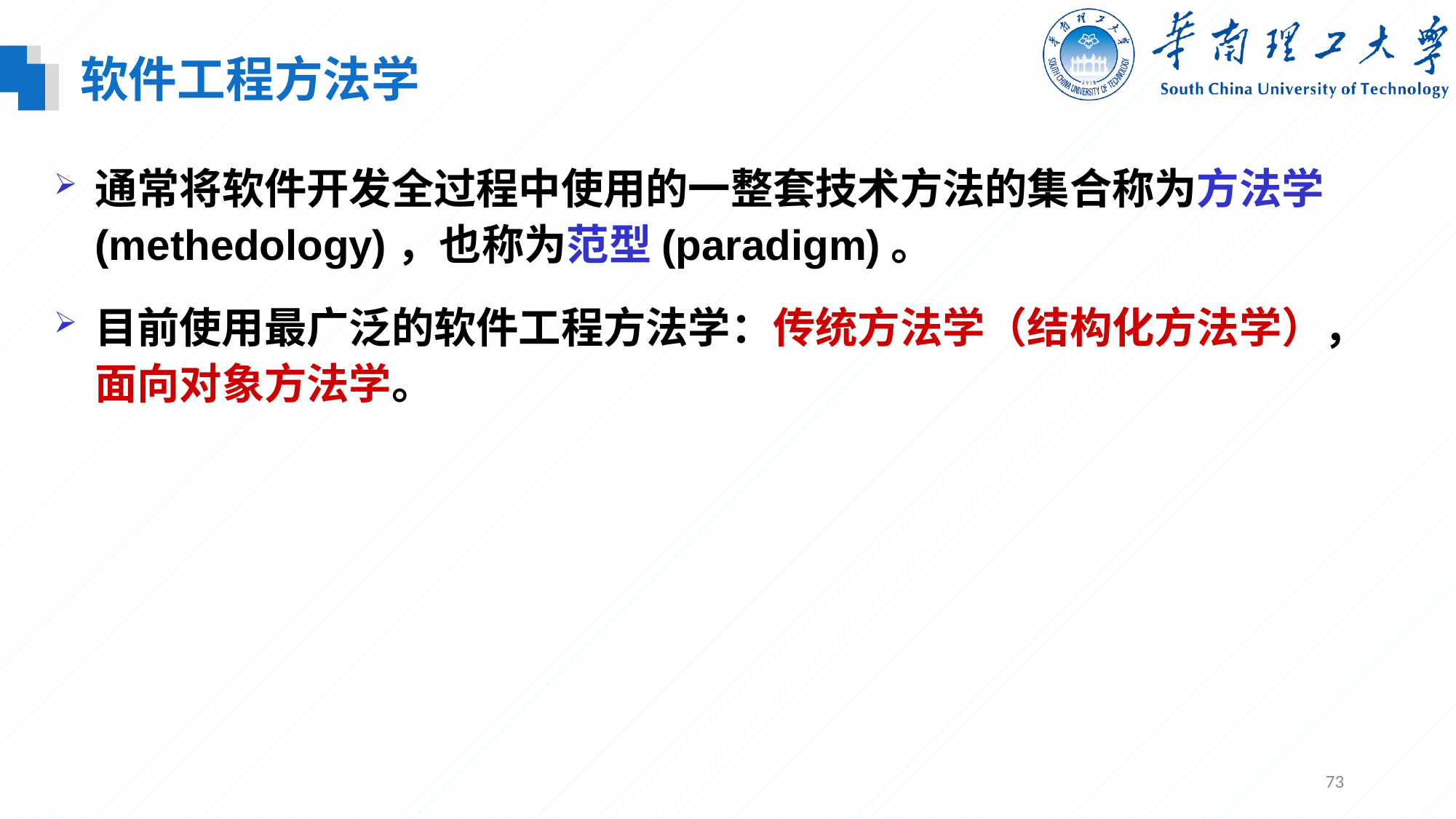

软件工程方法学
通常将软件开发全过程中使用的一整套技术方法的集合称为方法学(methedology)，也称为范型(paradigm)。
目前使用最广泛的软件工程方法学：传统方法学（结构化方法学），面向对象方法学。
73